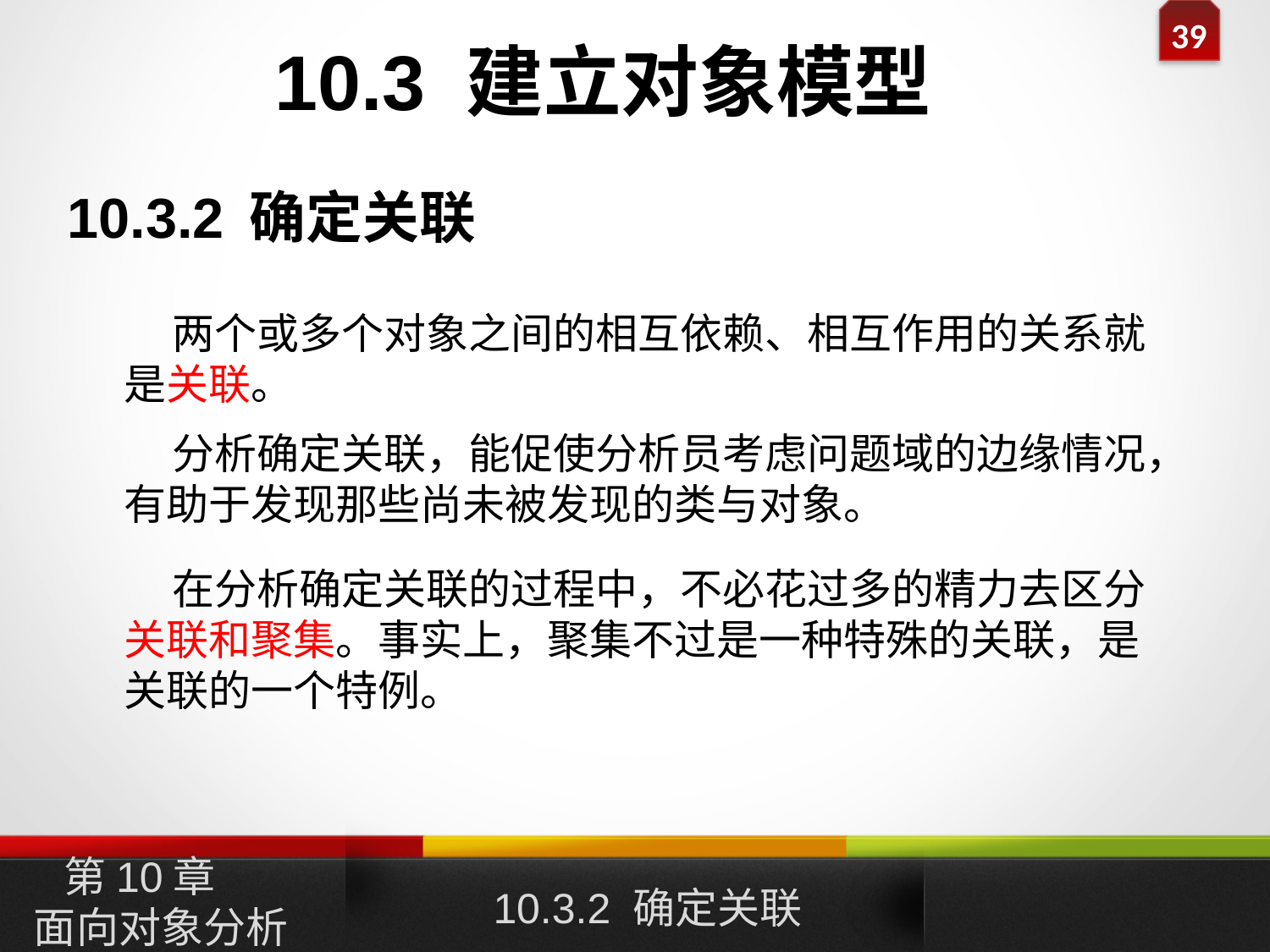

10.3 建立对象模型
10.3.2 确定关联
    两个或多个对象之间的相互依赖、相互作用的关系就是关联。
    分析确定关联，能促使分析员考虑问题域的边缘情况，有助于发现那些尚未被发现的类与对象。
    在分析确定关联的过程中，不必花过多的精力去区分关联和聚集。事实上，聚集不过是一种特殊的关联，是关联的一个特例。
10.3.2 确定关联